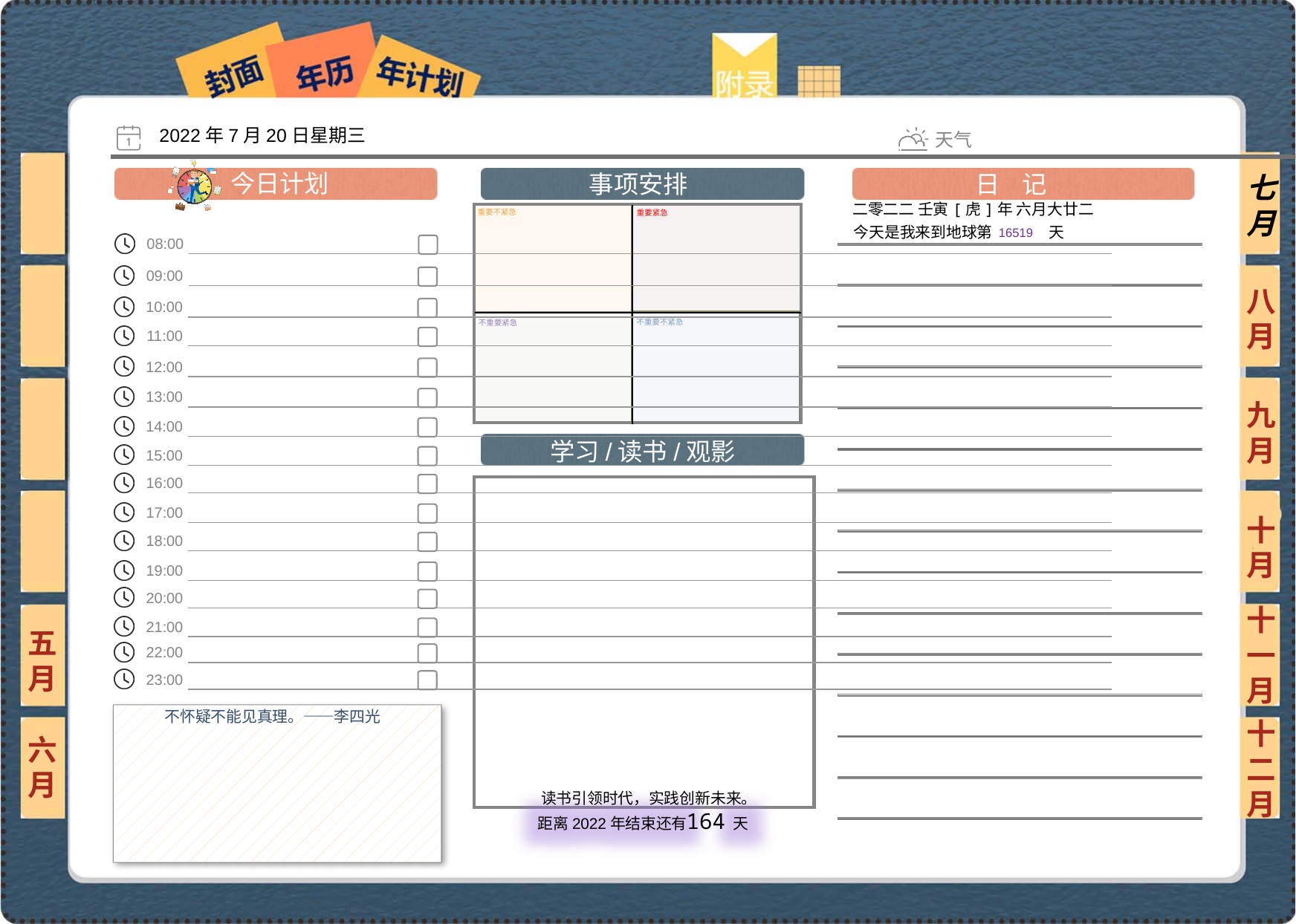

2022年7月20日星期三
七月
二零二二 壬寅[虎]年 六月大廿二
16519
八月
九月
十月
十一月
五月
不怀疑不能见真理。——李四光

六月
十二月
164
 读书引领时代，实践创新未来。